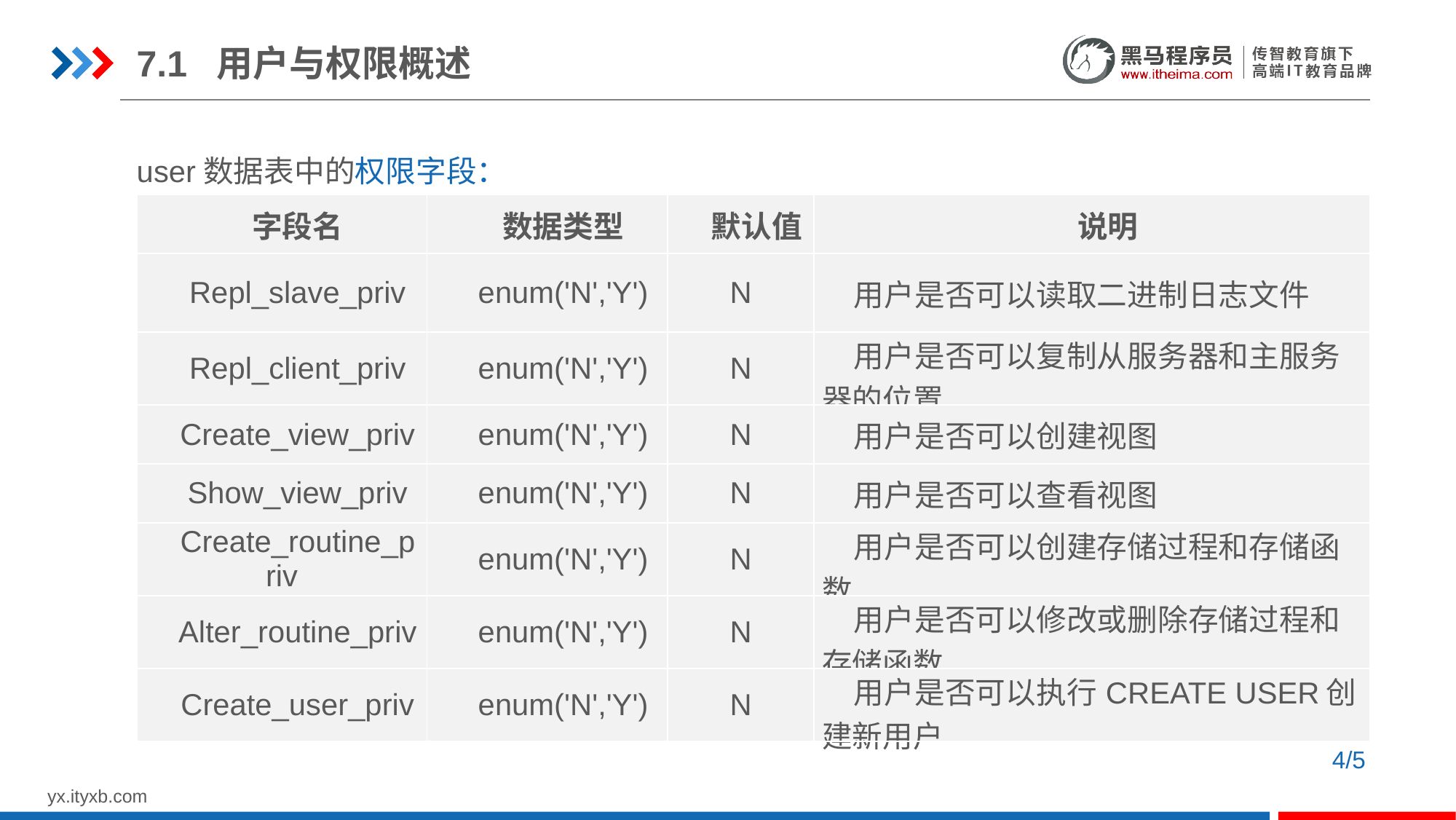

7.1  用户与权限概述
user数据表中的权限字段：
| 字段名 | 数据类型 | 默认值 | 说明 |
| --- | --- | --- | --- |
| Repl\_slave\_priv | enum('N','Y') | N | 用户是否可以读取二进制日志文件 |
| Repl\_client\_priv | enum('N','Y') | N | 用户是否可以复制从服务器和主服务器的位置 |
| Create\_view\_priv | enum('N','Y') | N | 用户是否可以创建视图 |
| Show\_view\_priv | enum('N','Y') | N | 用户是否可以查看视图 |
| Create\_routine\_priv | enum('N','Y') | N | 用户是否可以创建存储过程和存储函数 |
| Alter\_routine\_priv | enum('N','Y') | N | 用户是否可以修改或删除存储过程和存储函数 |
| Create\_user\_priv | enum('N','Y') | N | 用户是否可以执行CREATE USER创建新用户 |
4/5